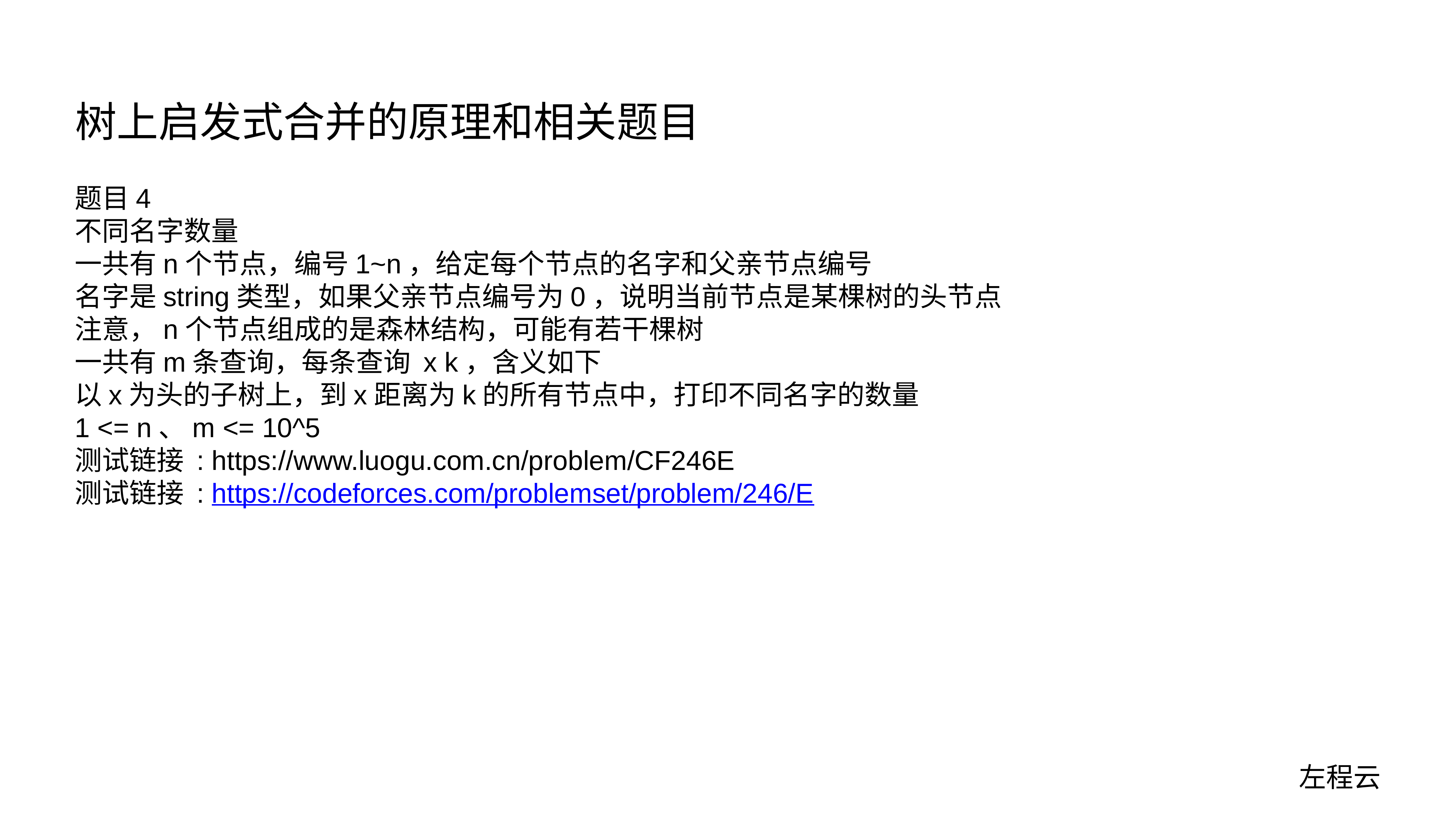

# 树上启发式合并的原理和相关题目
题目4
不同名字数量
一共有n个节点，编号1~n，给定每个节点的名字和父亲节点编号
名字是string类型，如果父亲节点编号为0，说明当前节点是某棵树的头节点
注意，n个节点组成的是森林结构，可能有若干棵树
一共有m条查询，每条查询 x k，含义如下
以x为头的子树上，到x距离为k的所有节点中，打印不同名字的数量
1 <= n、m <= 10^5
测试链接 : https://www.luogu.com.cn/problem/CF246E
测试链接 : https://codeforces.com/problemset/problem/246/E

左程云